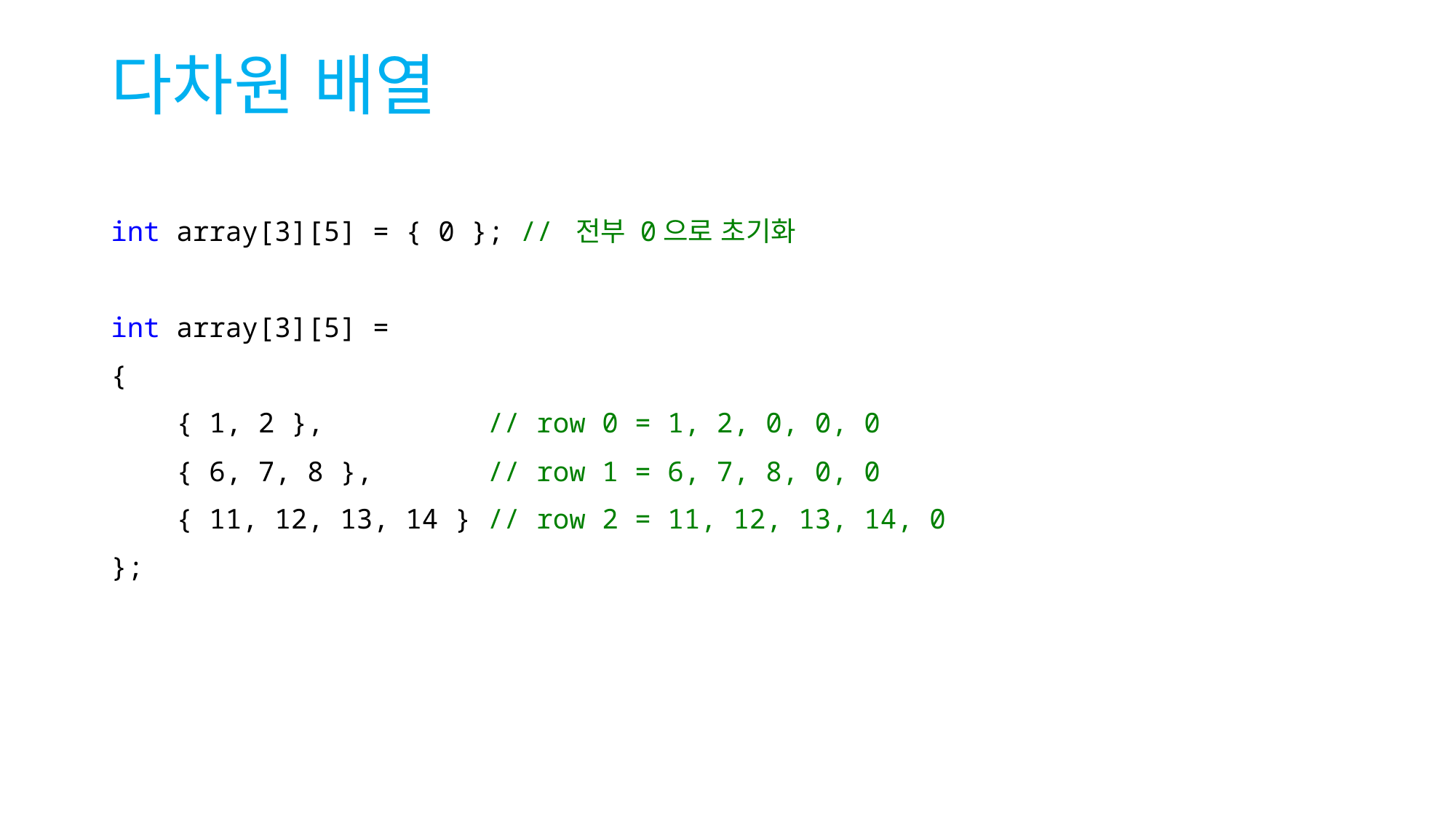

# 다차원 배열
int array[3][5] = { 0 }; // 전부 0으로 초기화

int array[3][5] =
{
    { 1, 2 },          // row 0 = 1, 2, 0, 0, 0
    { 6, 7, 8 },       // row 1 = 6, 7, 8, 0, 0
    { 11, 12, 13, 14 } // row 2 = 11, 12, 13, 14, 0
};